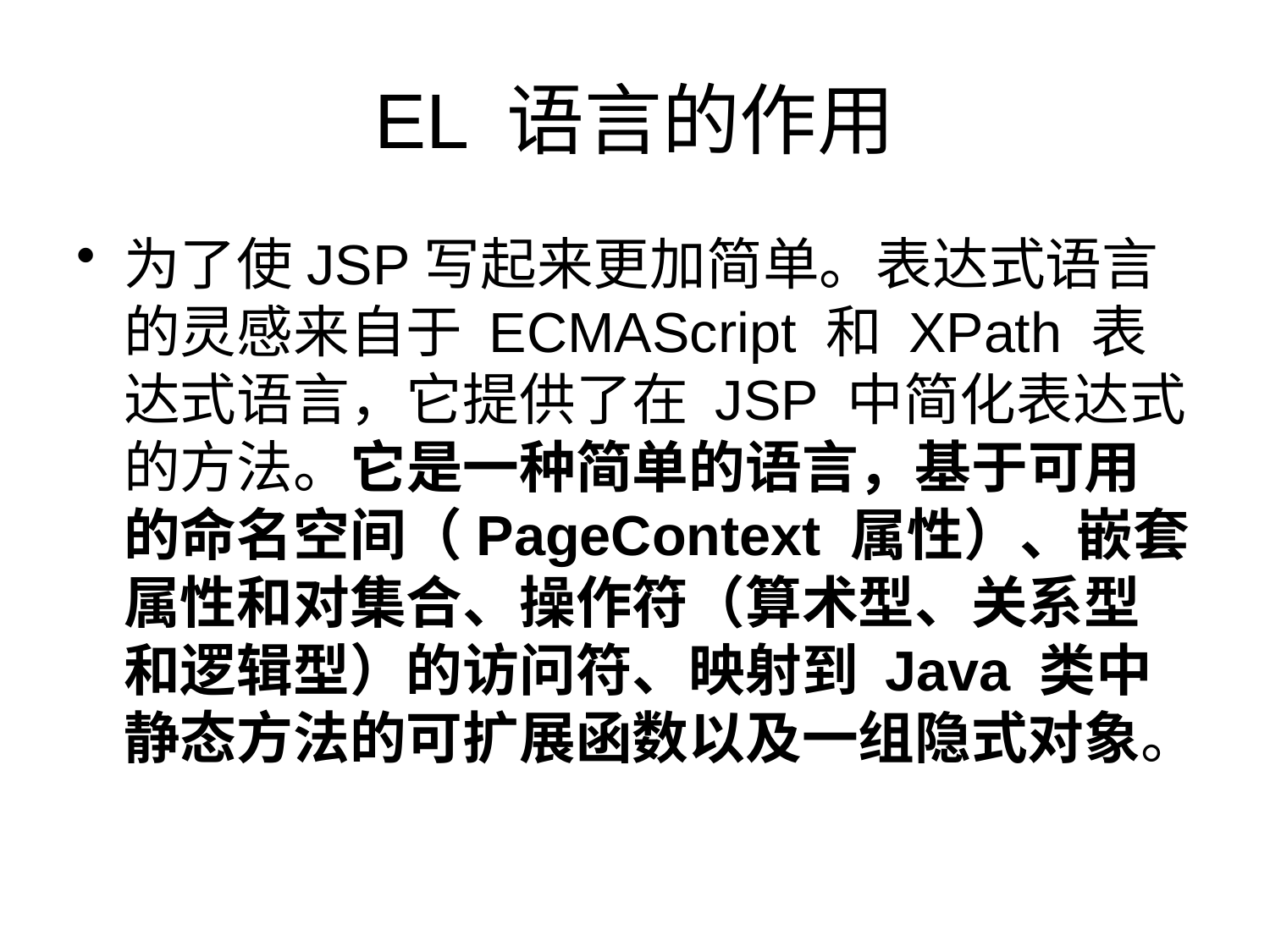

# EL 语言的作用
为了使JSP写起来更加简单。表达式语言的灵感来自于 ECMAScript 和 XPath 表达式语言，它提供了在 JSP 中简化表达式的方法。它是一种简单的语言，基于可用的命名空间（PageContext 属性）、嵌套属性和对集合、操作符（算术型、关系型和逻辑型）的访问符、映射到 Java 类中静态方法的可扩展函数以及一组隐式对象。